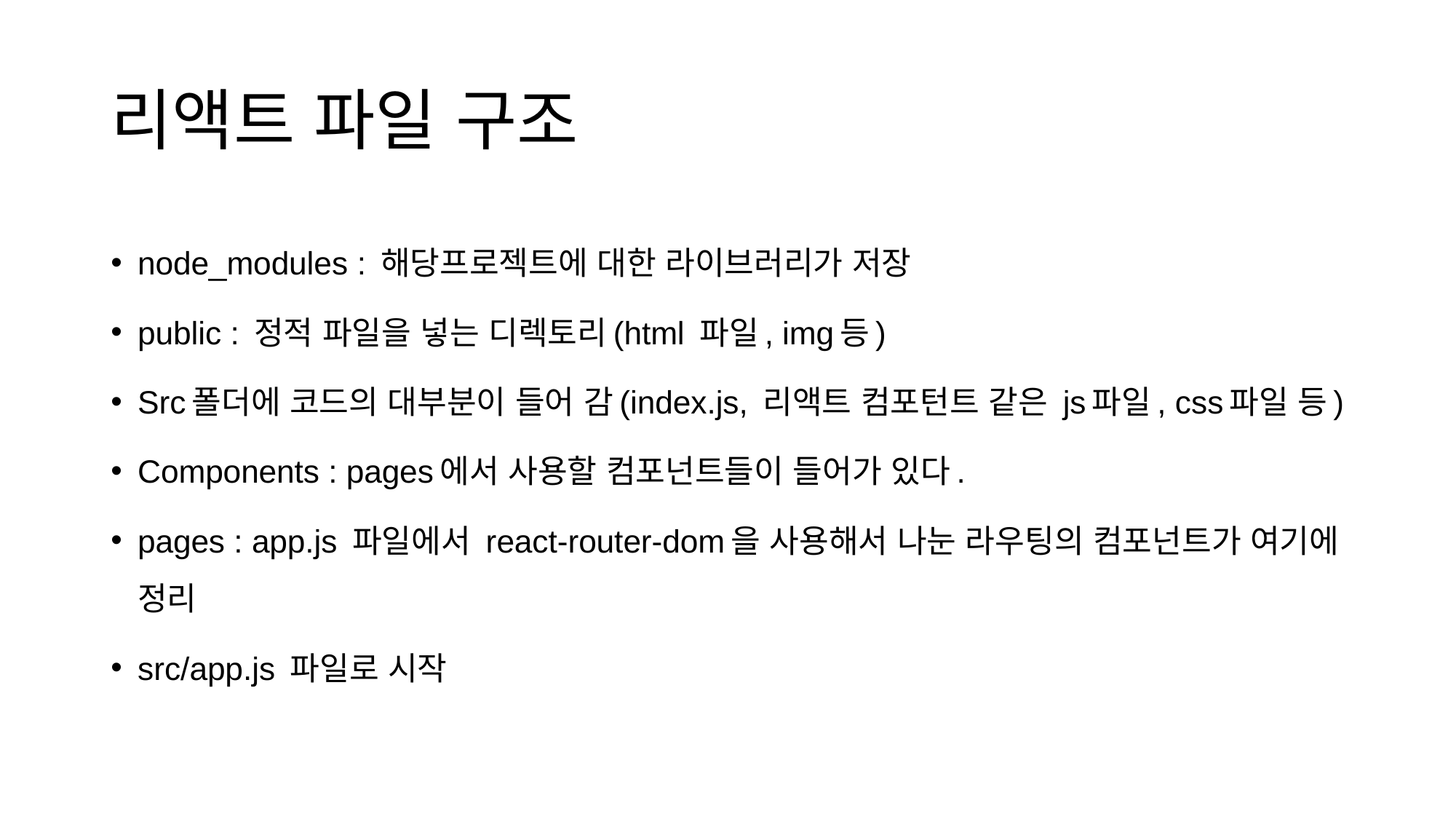

# 리액트 파일 구조
node_modules : 해당프로젝트에 대한 라이브러리가 저장
public : 정적 파일을 넣는 디렉토리(html 파일, img등)
Src폴더에 코드의 대부분이 들어 감(index.js, 리액트 컴포턴트 같은 js파일, css파일 등)
Components : pages에서 사용할 컴포넌트들이 들어가 있다.
pages : app.js 파일에서 react-router-dom을 사용해서 나눈 라우팅의 컴포넌트가 여기에 정리
src/app.js 파일로 시작